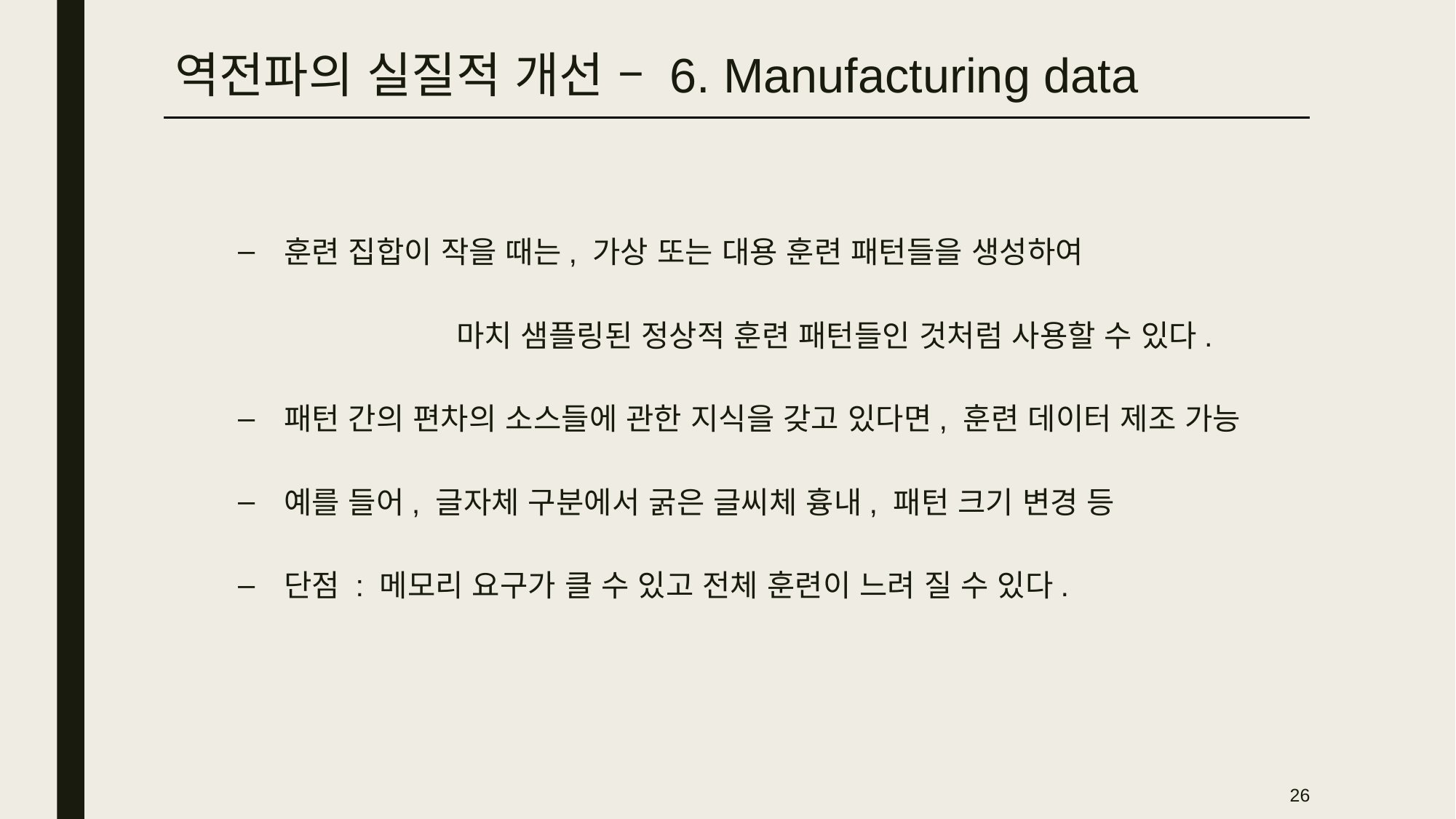

역전파의 실질적 개선 – 6. Manufacturing data
훈련 집합이 작을 때는, 가상 또는 대용 훈련 패턴들을 생성하여
		마치 샘플링된 정상적 훈련 패턴들인 것처럼 사용할 수 있다.
패턴 간의 편차의 소스들에 관한 지식을 갖고 있다면, 훈련 데이터 제조 가능
예를 들어, 글자체 구분에서 굵은 글씨체 흉내, 패턴 크기 변경 등
단점 : 메모리 요구가 클 수 있고 전체 훈련이 느려 질 수 있다.
26